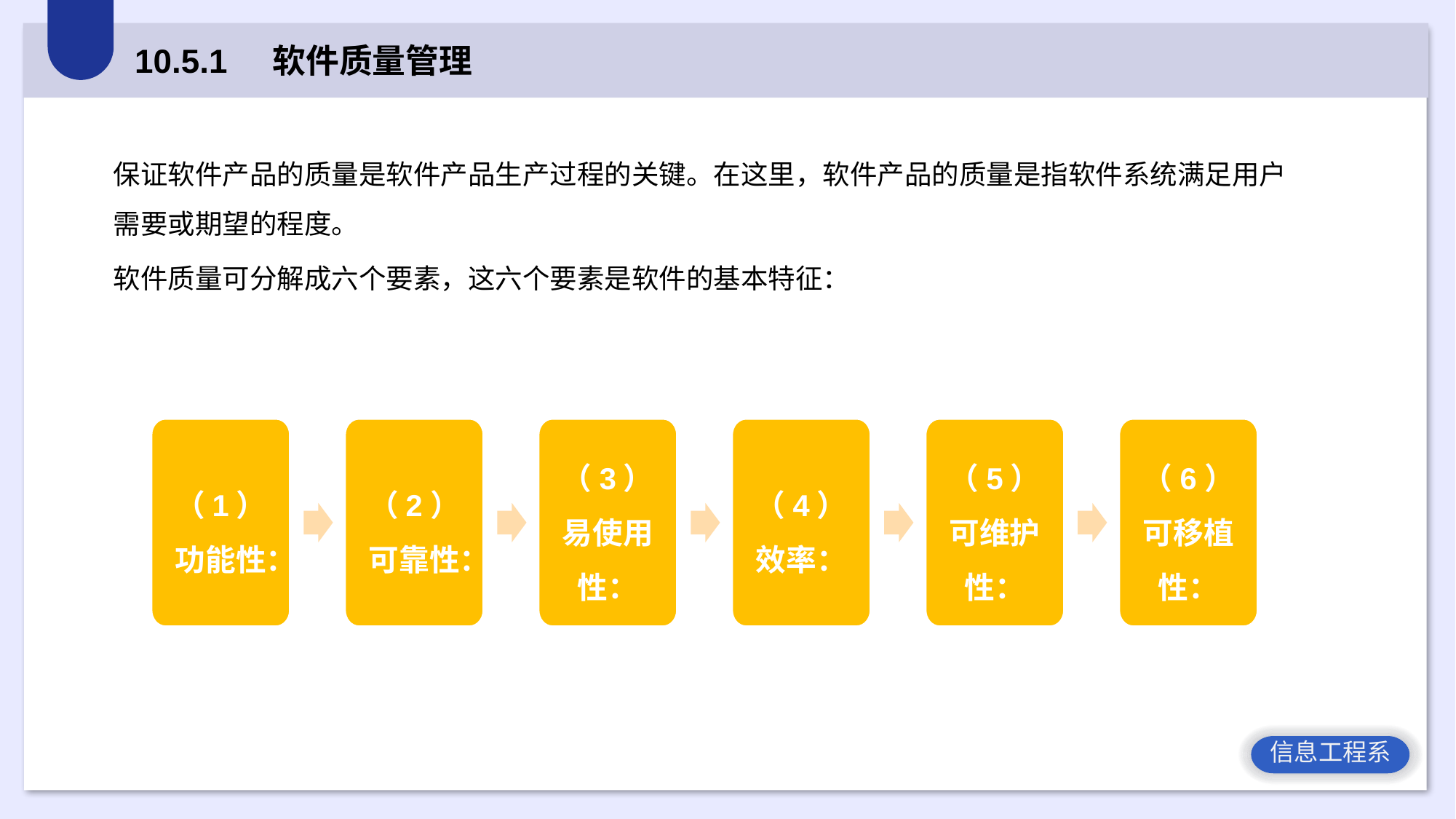

10.5.1    软件质量管理
保证软件产品的质量是软件产品生产过程的关键。在这里，软件产品的质量是指软件系统满足用户需要或期望的程度。
软件质量可分解成六个要素，这六个要素是软件的基本特征：
（1）功能性：
（2）可靠性：
（3）易使用性：
（4）效率：
（5）可维护性：
（6）可移植性：